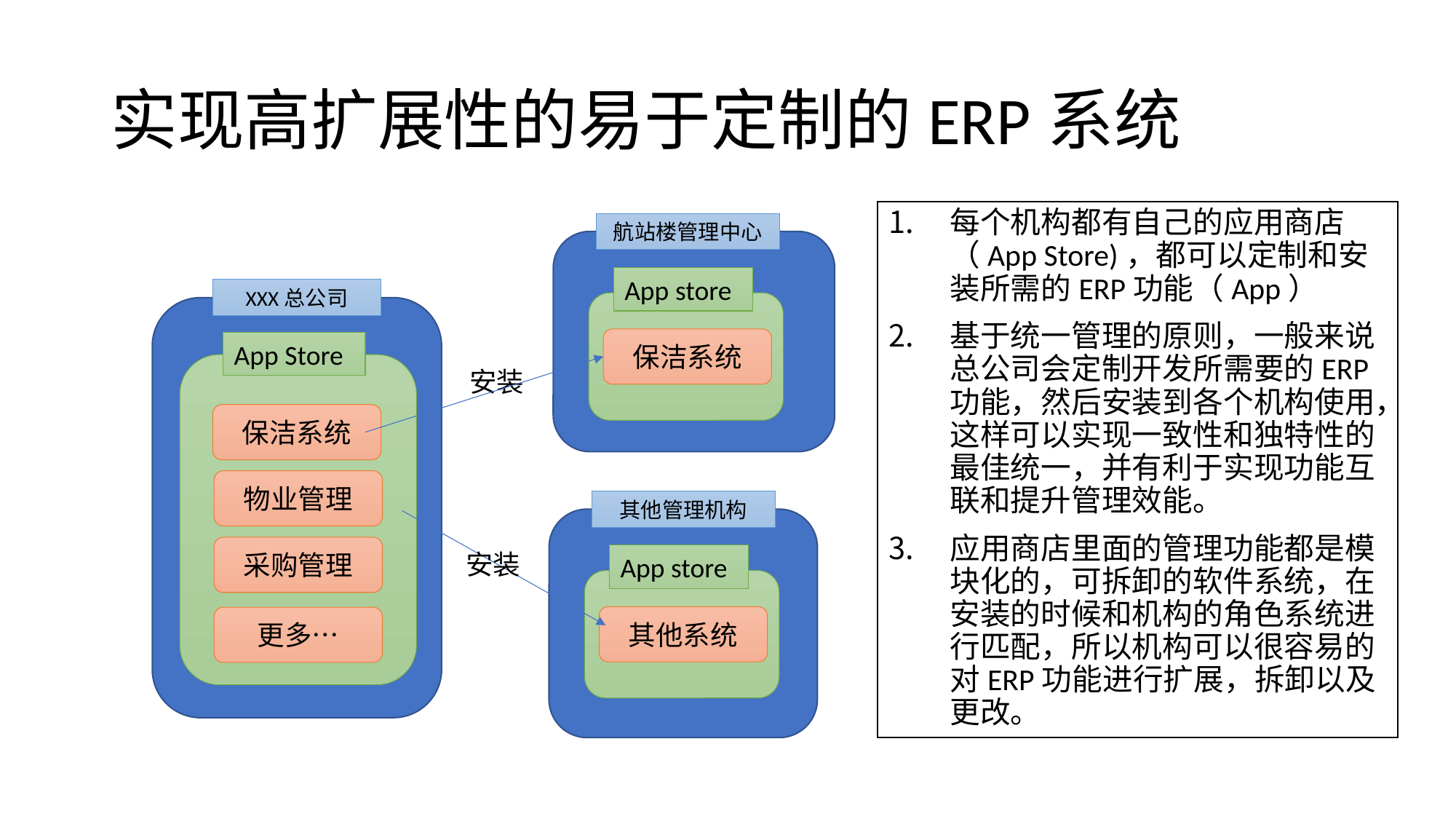

# 实现高扩展性的易于定制的ERP系统
每个机构都有自己的应用商店（App Store)，都可以定制和安装所需的ERP功能（App）
基于统一管理的原则，一般来说总公司会定制开发所需要的ERP功能，然后安装到各个机构使用，这样可以实现一致性和独特性的最佳统一，并有利于实现功能互联和提升管理效能。
应用商店里面的管理功能都是模块化的，可拆卸的软件系统，在安装的时候和机构的角色系统进行匹配，所以机构可以很容易的对ERP功能进行扩展，拆卸以及更改。

航站楼管理中心

App store

保洁系统
XXX总公司
App Store

保洁系统
物业管理
采购管理
更多…

其他管理机构

App store

其他系统
安装
安装